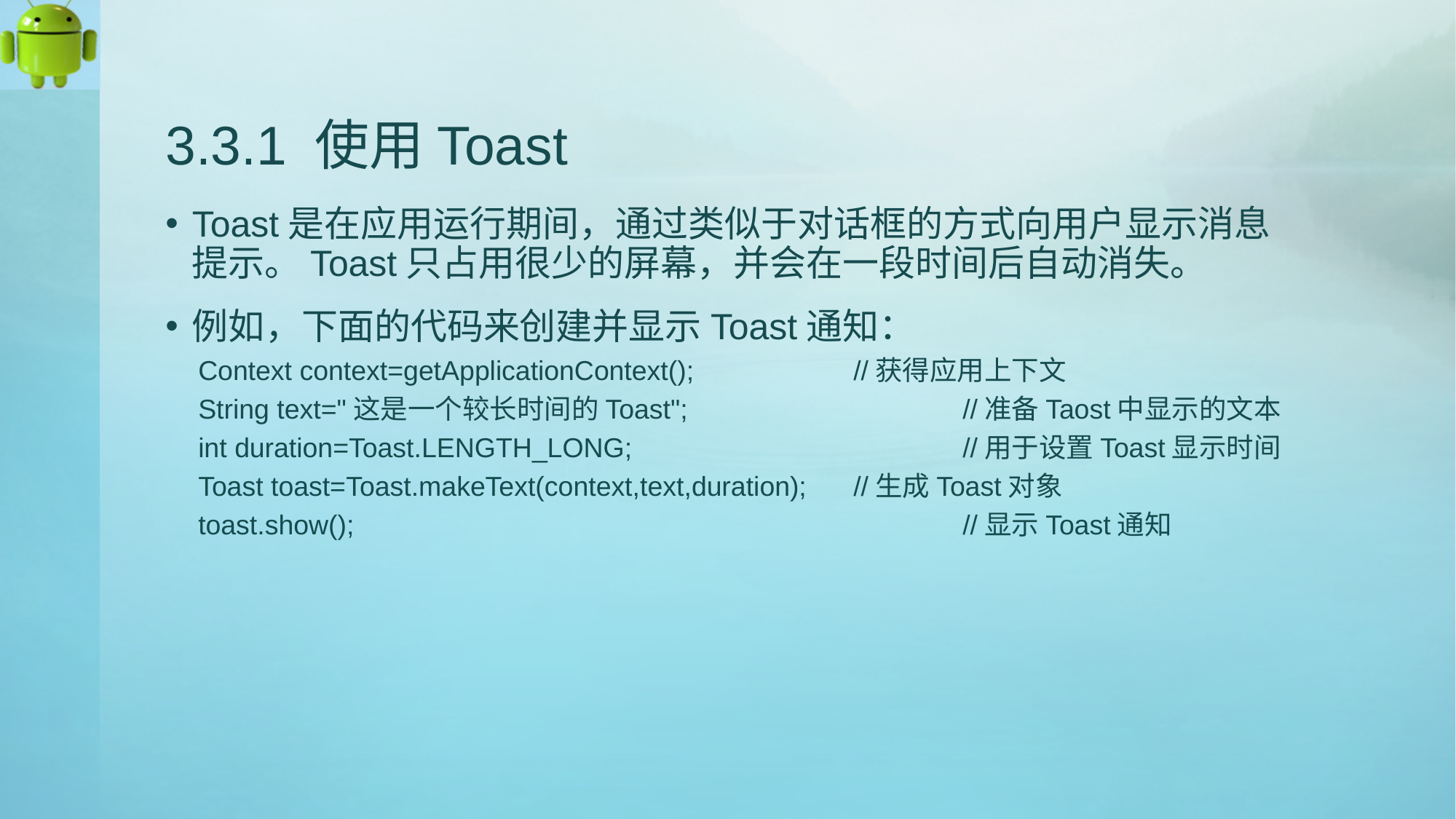

# 3.3.1 使用Toast
Toast是在应用运行期间，通过类似于对话框的方式向用户显示消息提示。Toast只占用很少的屏幕，并会在一段时间后自动消失。
例如，下面的代码来创建并显示Toast通知：
Context context=getApplicationContext();		//获得应用上下文
String text="这是一个较长时间的Toast";			//准备Taost中显示的文本
int duration=Toast.LENGTH_LONG; 			//用于设置Toast显示时间
Toast toast=Toast.makeText(context,text,duration);	//生成Toast对象
toast.show();						//显示Toast通知